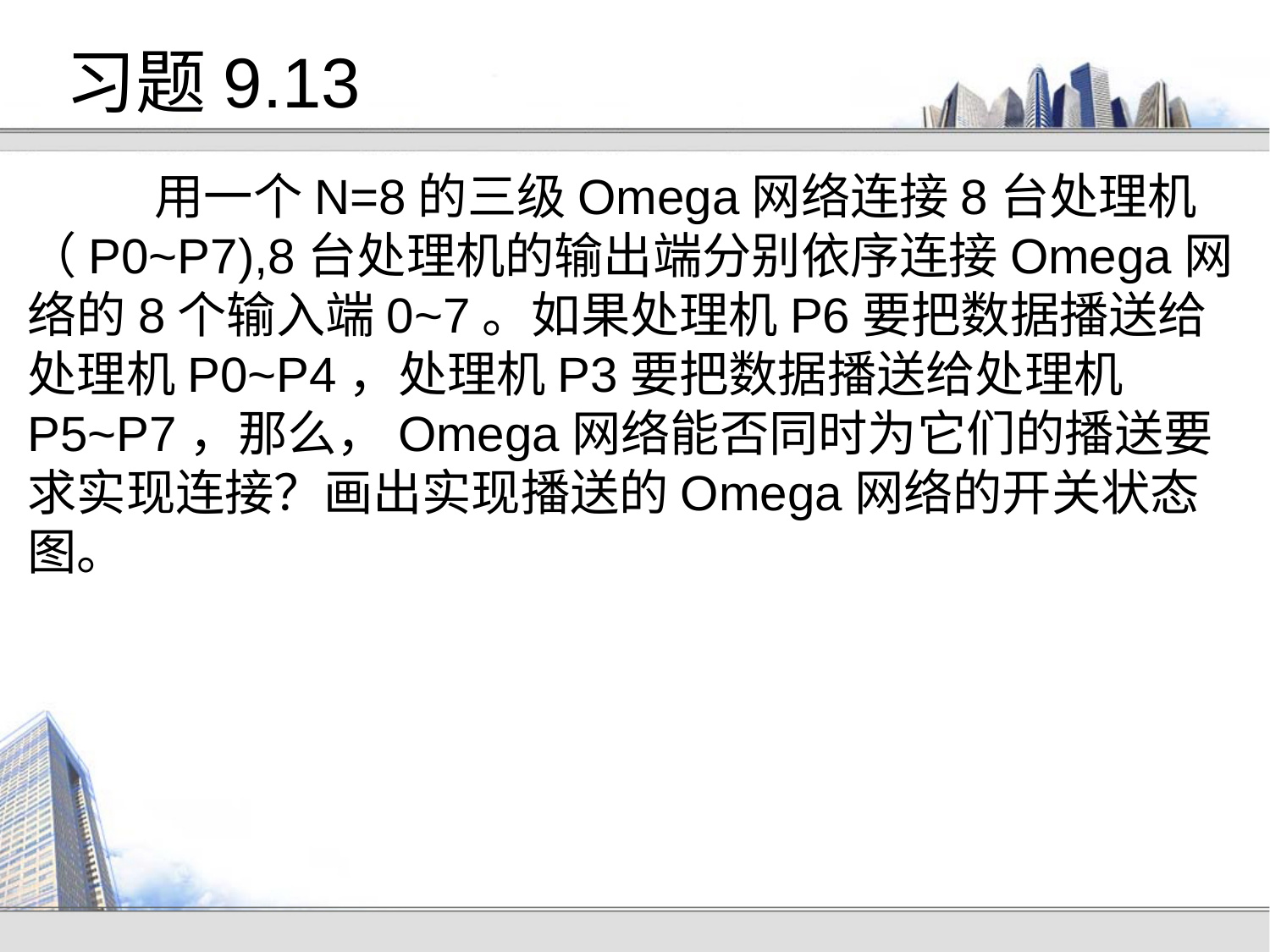

# 习题9.13
	用一个N=8的三级Omega网络连接8台处理机（P0~P7),8台处理机的输出端分别依序连接Omega网络的8个输入端0~7。如果处理机P6要把数据播送给处理机P0~P4，处理机P3要把数据播送给处理机P5~P7，那么，Omega网络能否同时为它们的播送要求实现连接？画出实现播送的Omega网络的开关状态图。